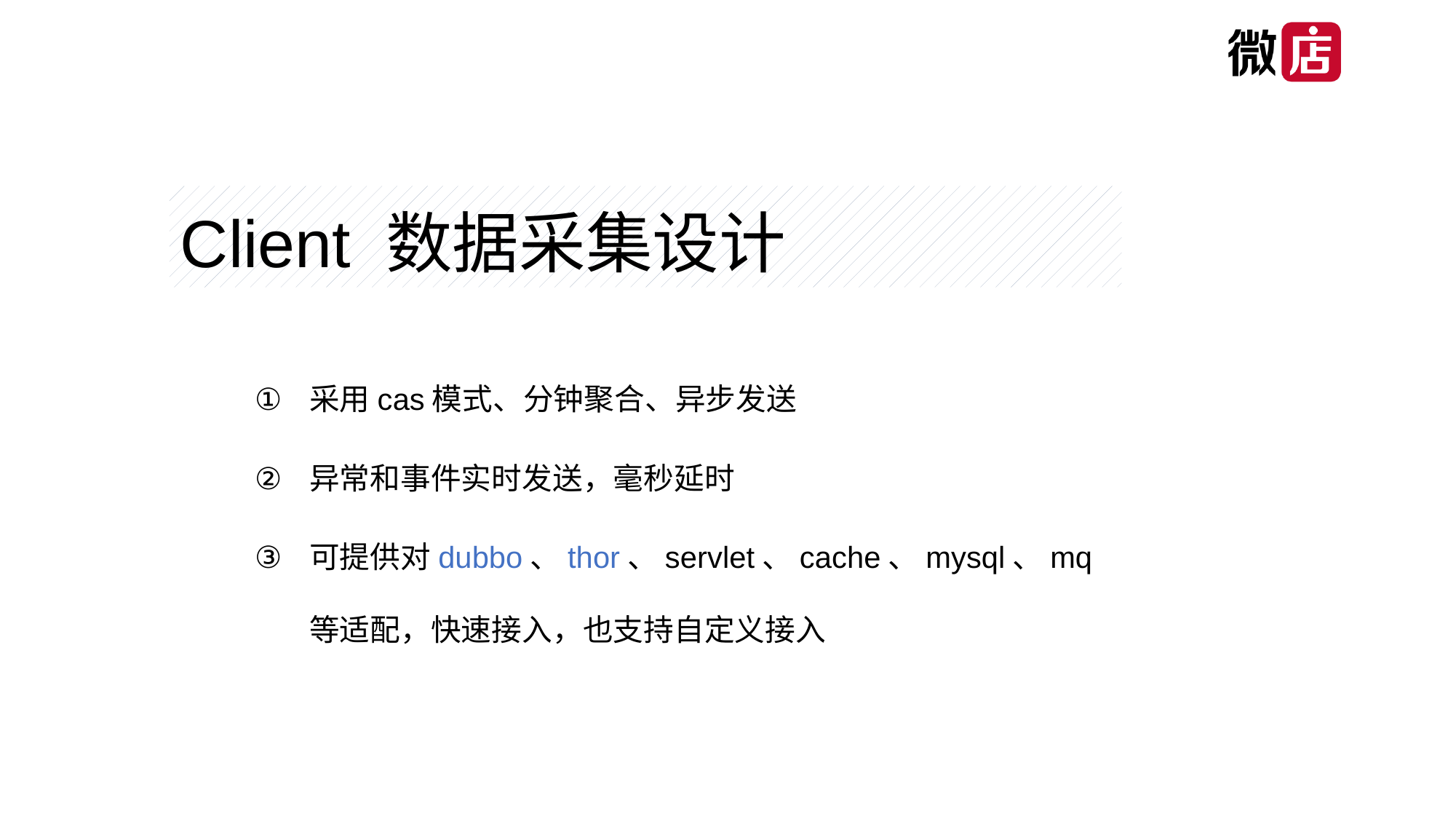

# Client 数据采集设计
采用cas模式、分钟聚合、异步发送
异常和事件实时发送，毫秒延时
可提供对dubbo、thor、servlet、cache、mysql、mq等适配，快速接入，也支持自定义接入